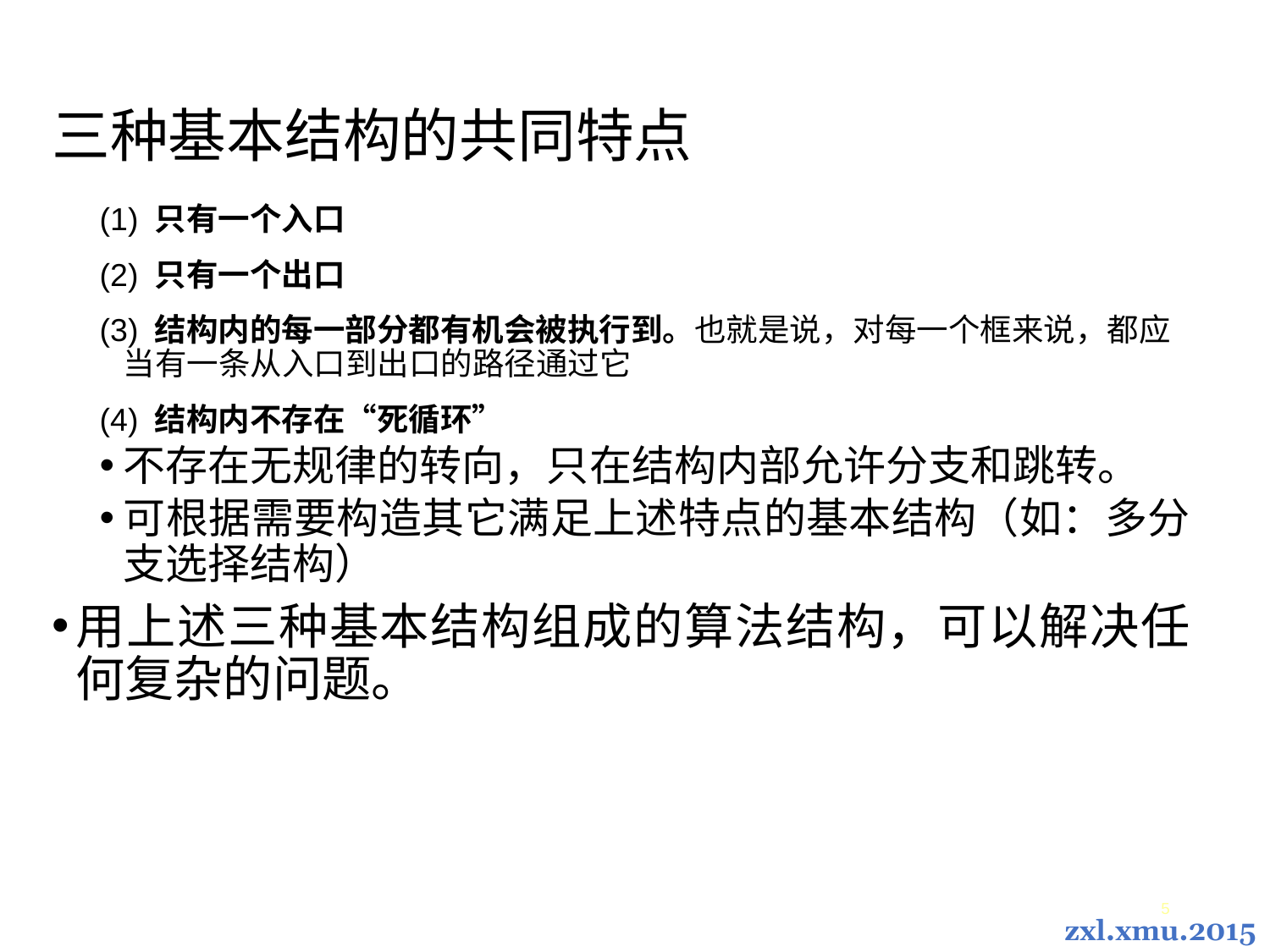

# 三种基本结构的共同特点
(1) 只有一个入口
(2) 只有一个出口
(3) 结构内的每一部分都有机会被执行到。也就是说，对每一个框来说，都应当有一条从入口到出口的路径通过它
(4) 结构内不存在“死循环”
不存在无规律的转向，只在结构内部允许分支和跳转。
可根据需要构造其它满足上述特点的基本结构（如：多分支选择结构）
用上述三种基本结构组成的算法结构，可以解决任何复杂的问题。

5